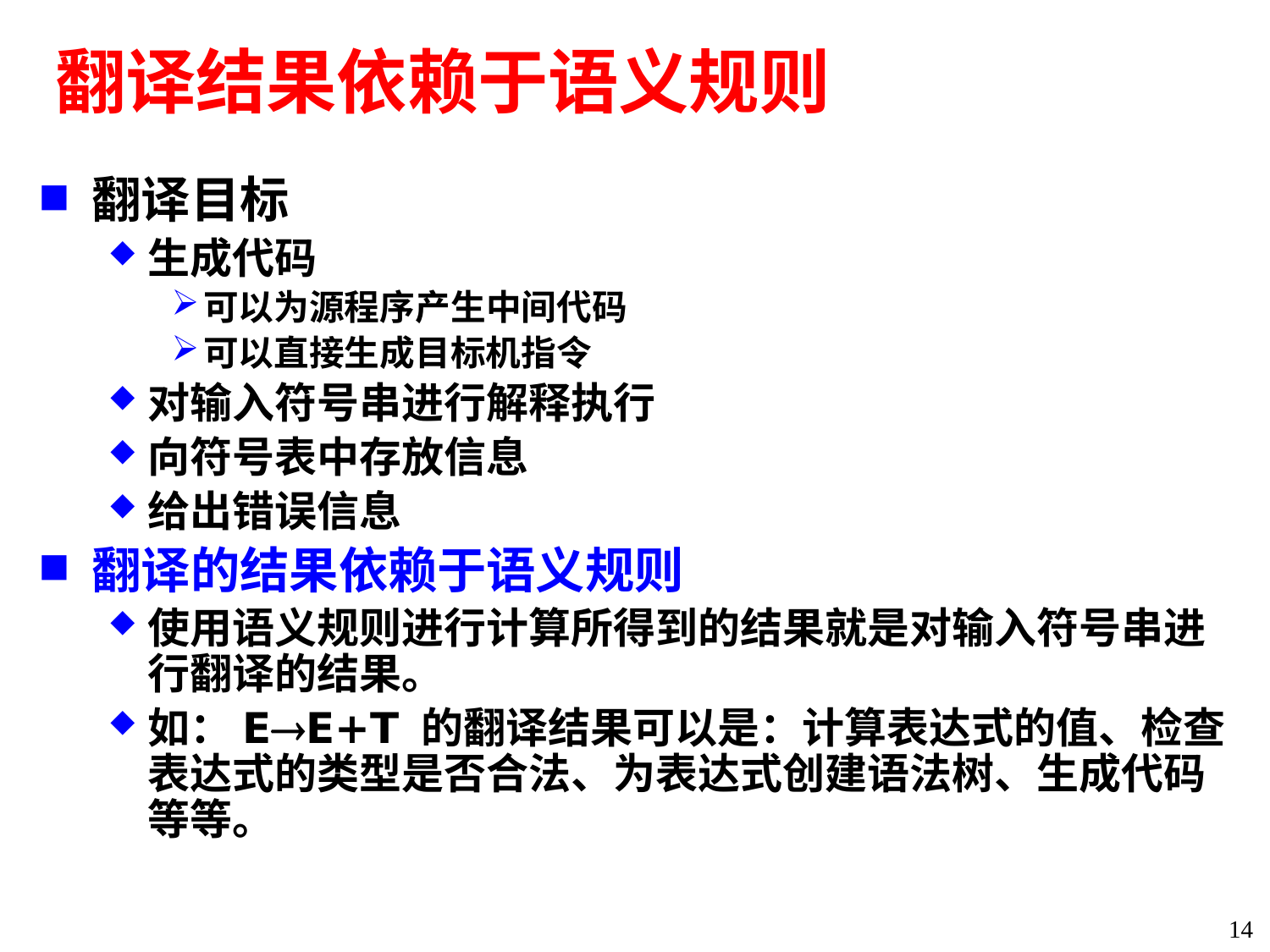

# 翻译结果依赖于语义规则
翻译目标
生成代码
可以为源程序产生中间代码
可以直接生成目标机指令
对输入符号串进行解释执行
向符号表中存放信息
给出错误信息
翻译的结果依赖于语义规则
使用语义规则进行计算所得到的结果就是对输入符号串进行翻译的结果。
如：E→E+T 的翻译结果可以是：计算表达式的值、检查表达式的类型是否合法、为表达式创建语法树、生成代码等等。
14